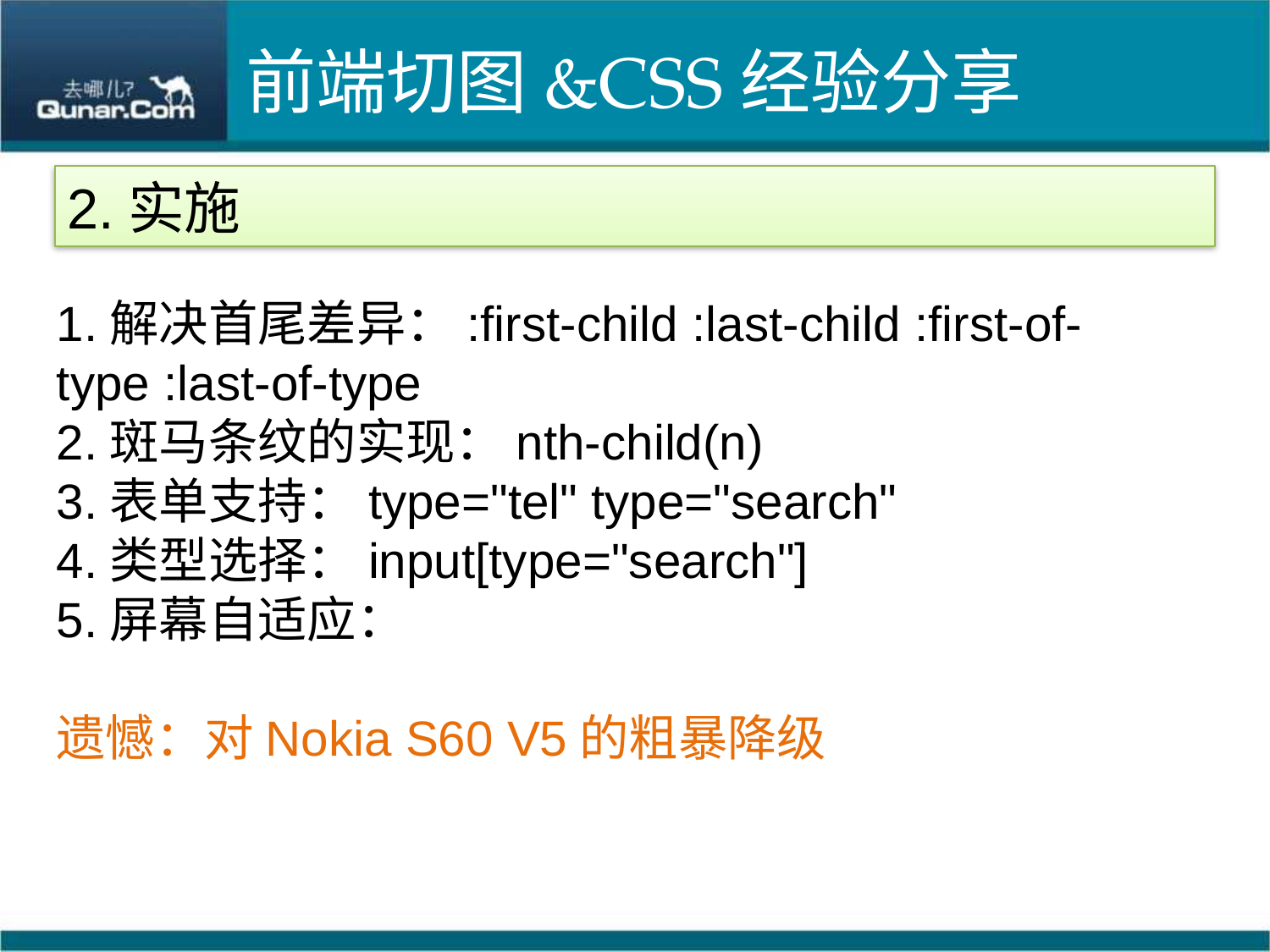

# 前端切图&CSS经验分享
2.实施
1.解决首尾差异：:first-child :last-child :first-of-type :last-of-type
2.斑马条纹的实现：nth-child(n)
3.表单支持：type="tel" type="search"
4.类型选择：input[type="search"]
5.屏幕自适应：

遗憾：对Nokia S60 V5的粗暴降级